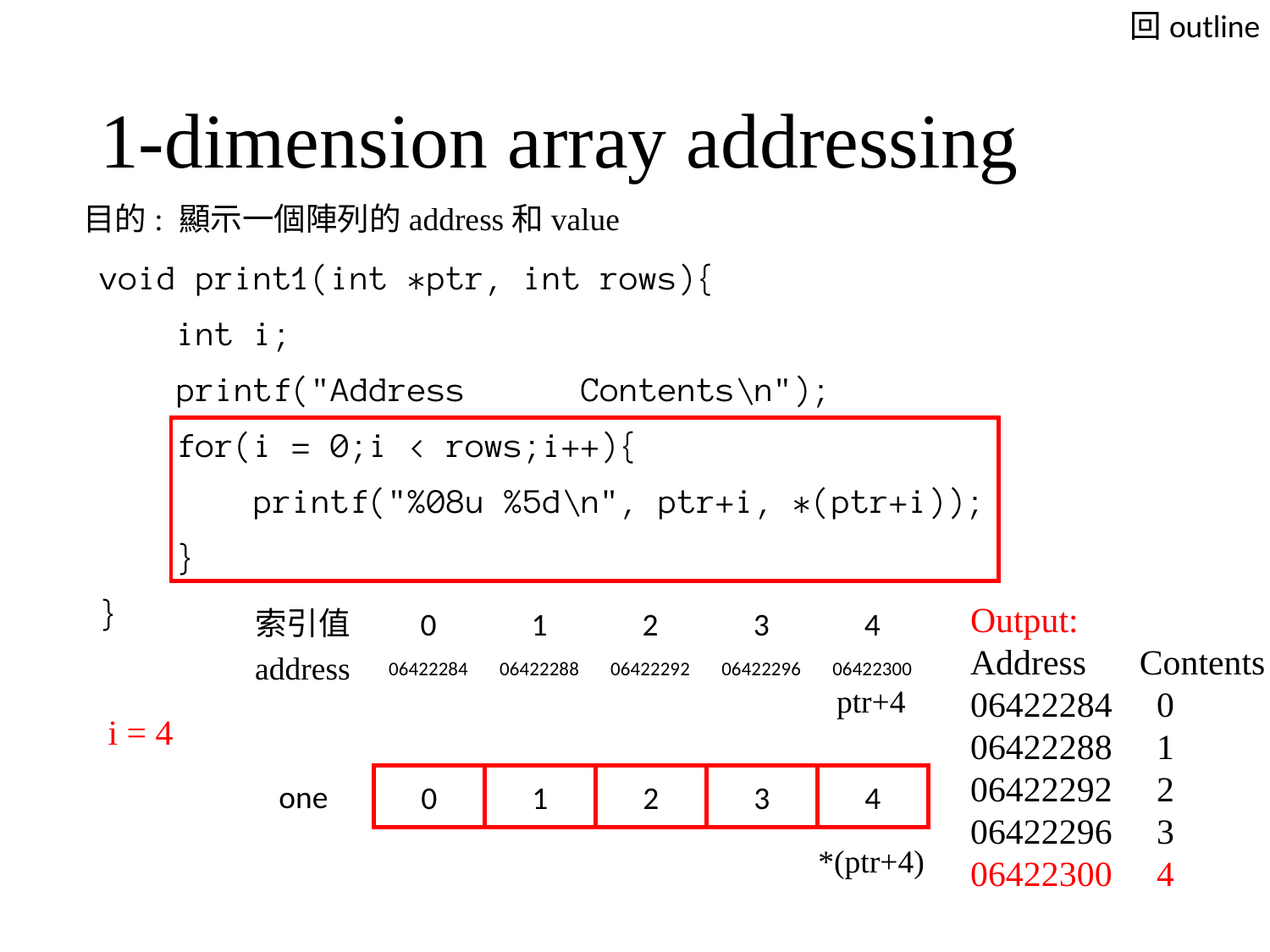

回outline
# 1-dimension array addressing
目的: 顯示一個陣列的address和value
void print1(int *ptr, int rows){
    int i;
    printf("Address      Contents\n");
    for(i = 0;i < rows;i++){
        printf("%08u %5d\n", ptr+i, *(ptr+i));
    }
}

Output:
Address      Contents
06422284     0
06422288     1
06422292     2
06422296     3
06422300     4
0
1
2
3
4
索引值
06422284
06422288
06422292
06422296
06422300
address
0
1
2
3
4
one
ptr+4
i = 4
*(ptr+4)